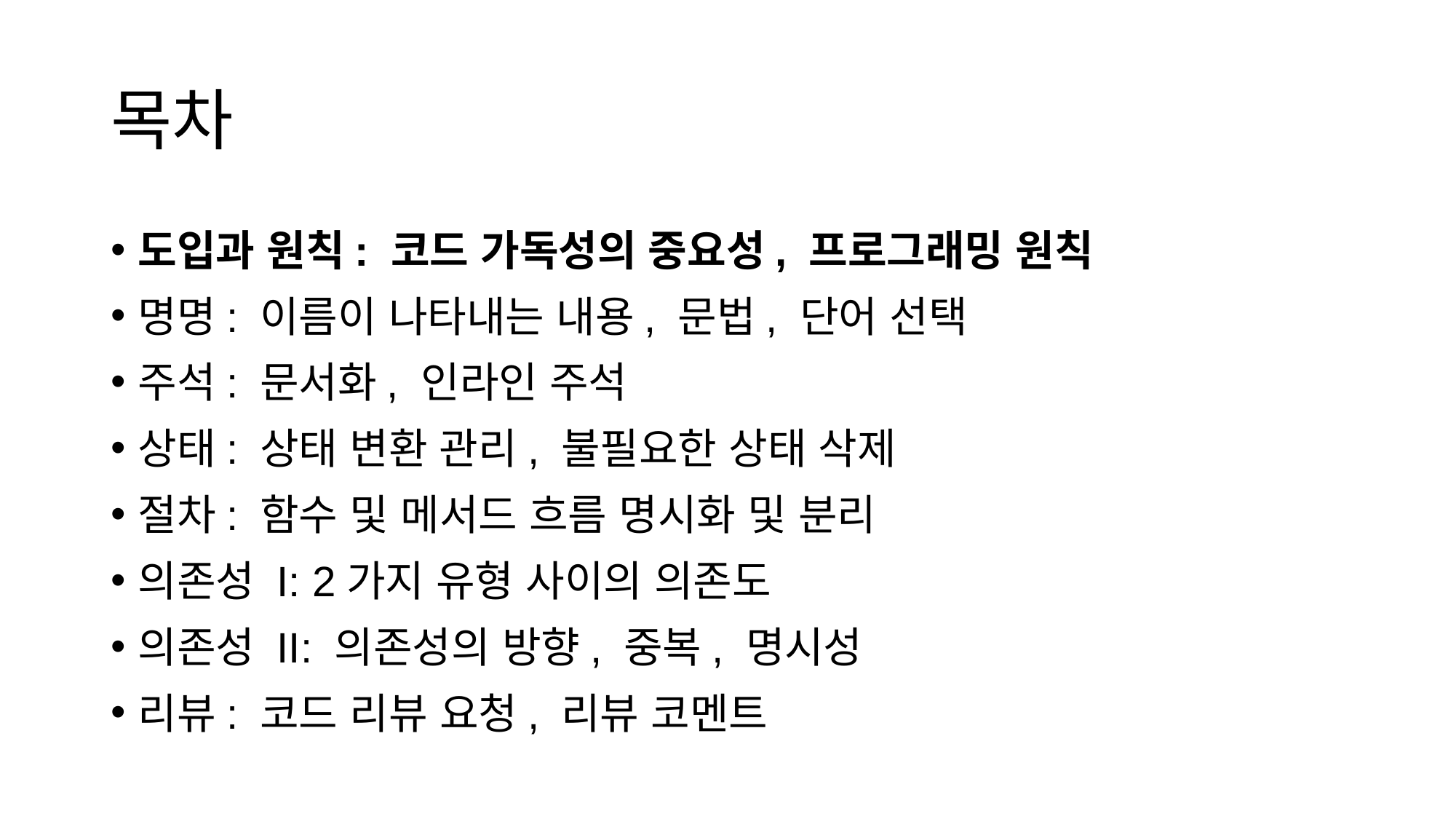

# 목차
도입과 원칙: 코드 가독성의 중요성, 프로그래밍 원칙
명명: 이름이 나타내는 내용, 문법, 단어 선택
주석: 문서화, 인라인 주석
상태: 상태 변환 관리, 불필요한 상태 삭제
절차: 함수 및 메서드 흐름 명시화 및 분리
의존성 I: 2가지 유형 사이의 의존도
의존성 II: 의존성의 방향, 중복, 명시성
리뷰: 코드 리뷰 요청, 리뷰 코멘트